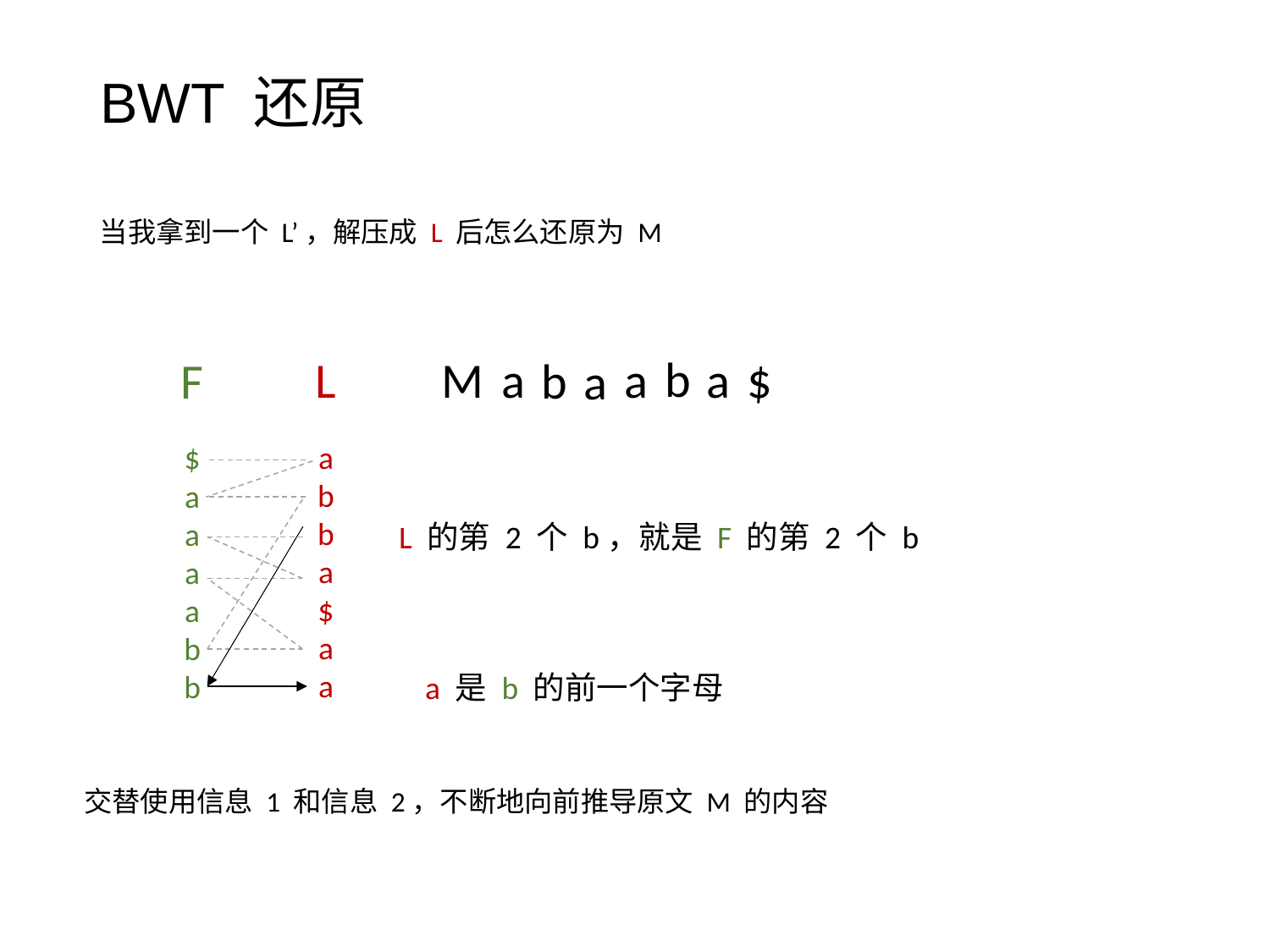

# BWT 还原

当我拿到一个 L’，解压成 L 后怎么还原为 M
x
a
b
$
x
a
b
$
x
a
b
$
x
a
b
$
x
a
b
$
x
a
b
$
$
L

a
b
b
a
$
a
a
M
F

$
a
a
a
a
b
b
L 的第 2 个 b，就是 F 的第 2 个 b
a 是 b 的前一个字母
交替使用信息 1 和信息 2，不断地向前推导原文 M 的内容